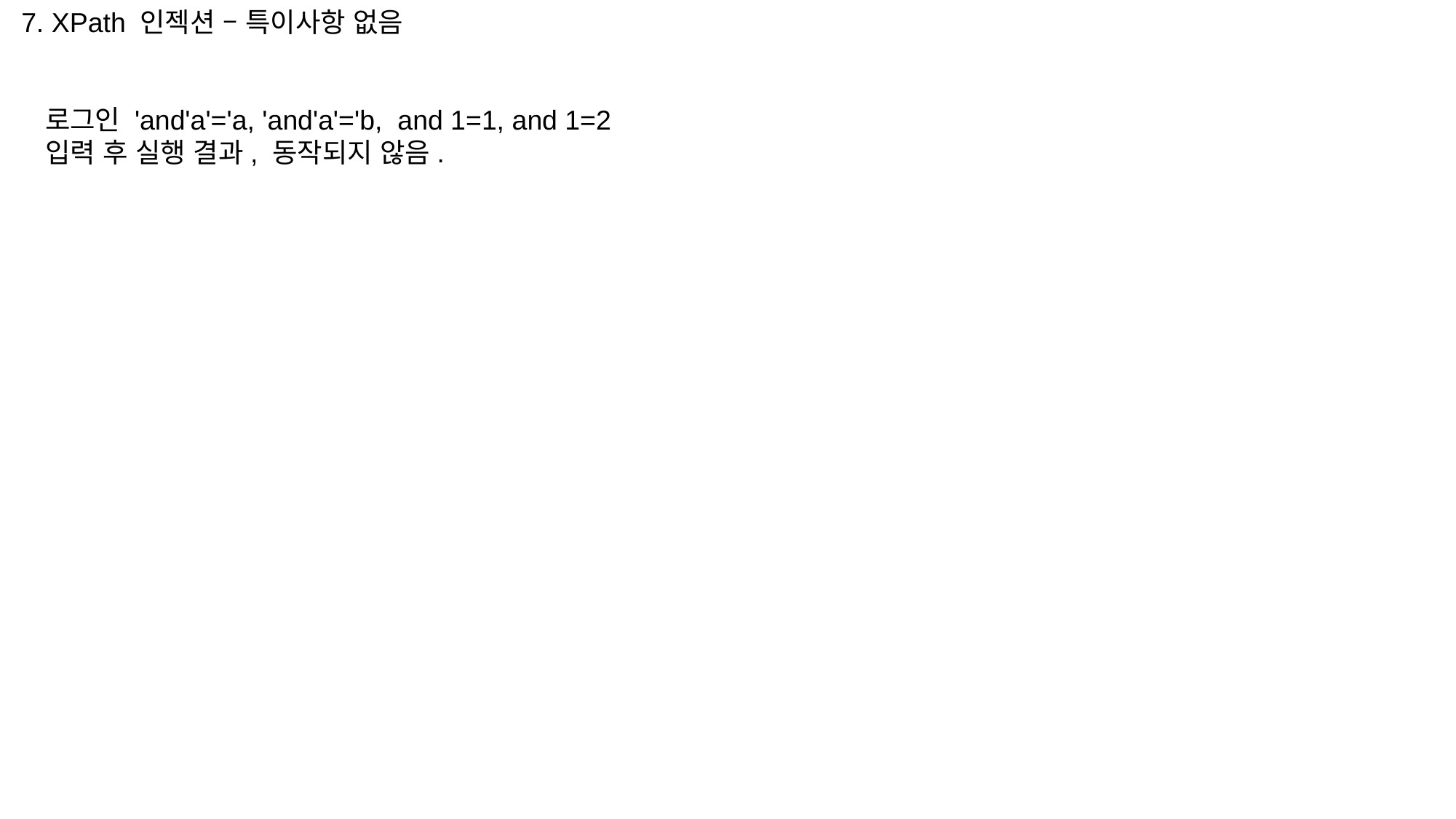

7. XPath 인젝션 – 특이사항 없음
로그인 'and'a'='a, 'and'a'='b,  and 1=1, and 1=2
입력 후 실행 결과, 동작되지 않음.